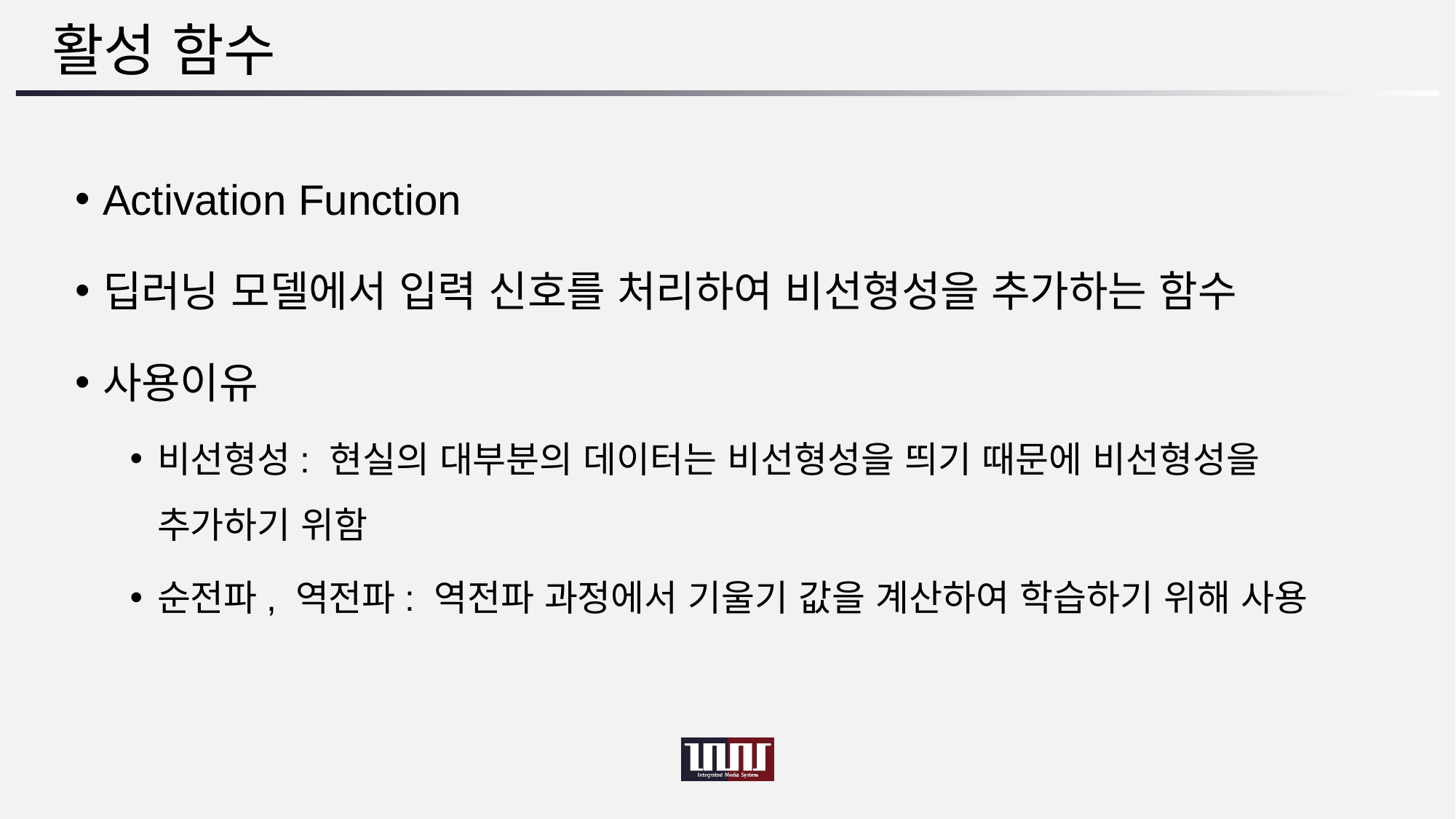

# 활성 함수
Activation Function
딥러닝 모델에서 입력 신호를 처리하여 비선형성을 추가하는 함수
사용이유
비선형성: 현실의 대부분의 데이터는 비선형성을 띄기 때문에 비선형성을 추가하기 위함
순전파, 역전파: 역전파 과정에서 기울기 값을 계산하여 학습하기 위해 사용